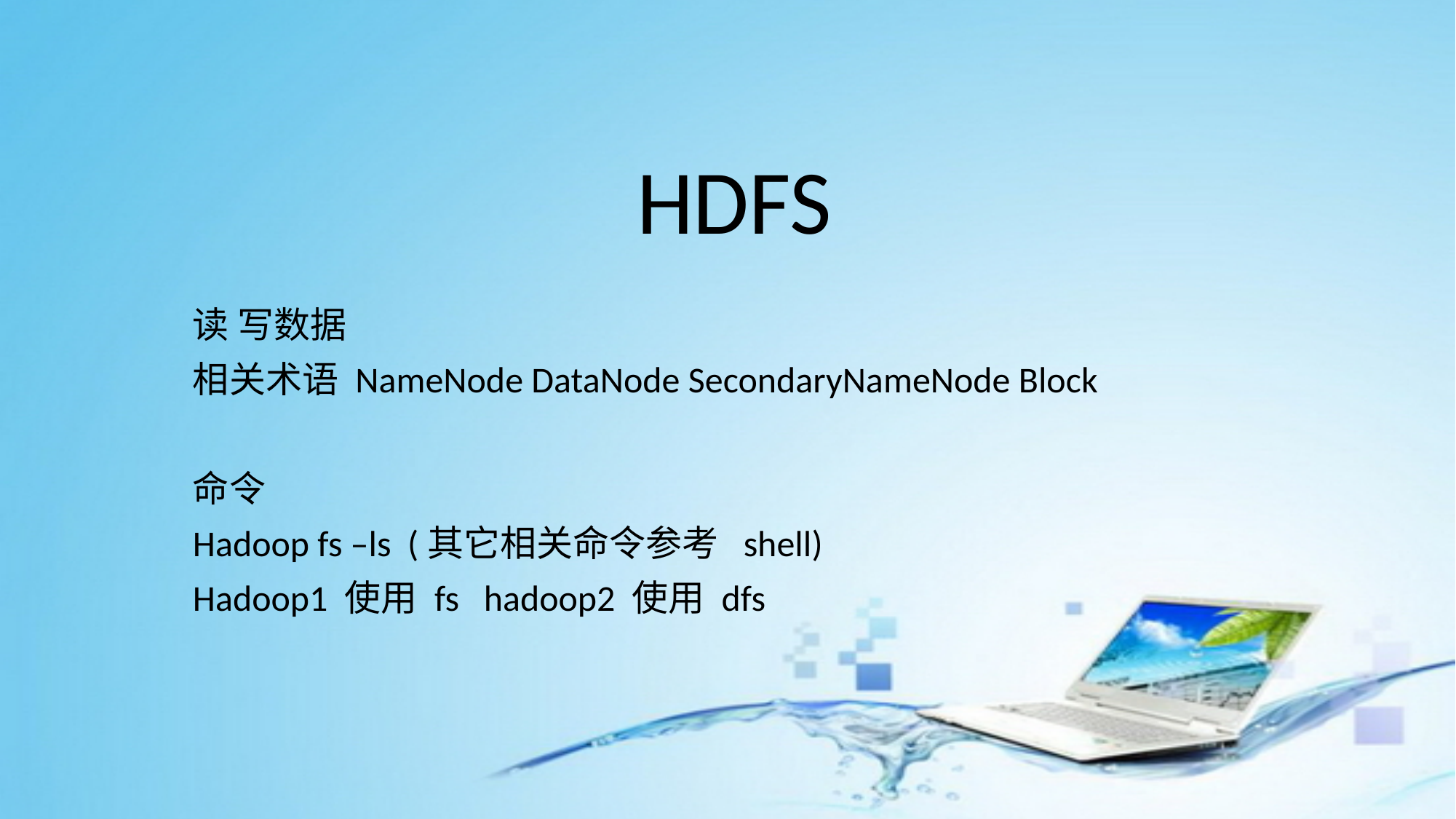

# HDFS
读 写数据
相关术语 NameNode DataNode SecondaryNameNode Block

命令
Hadoop fs –ls  (其它相关命令参考  shell)
Hadoop1 使用 fs   hadoop2 使用 dfs